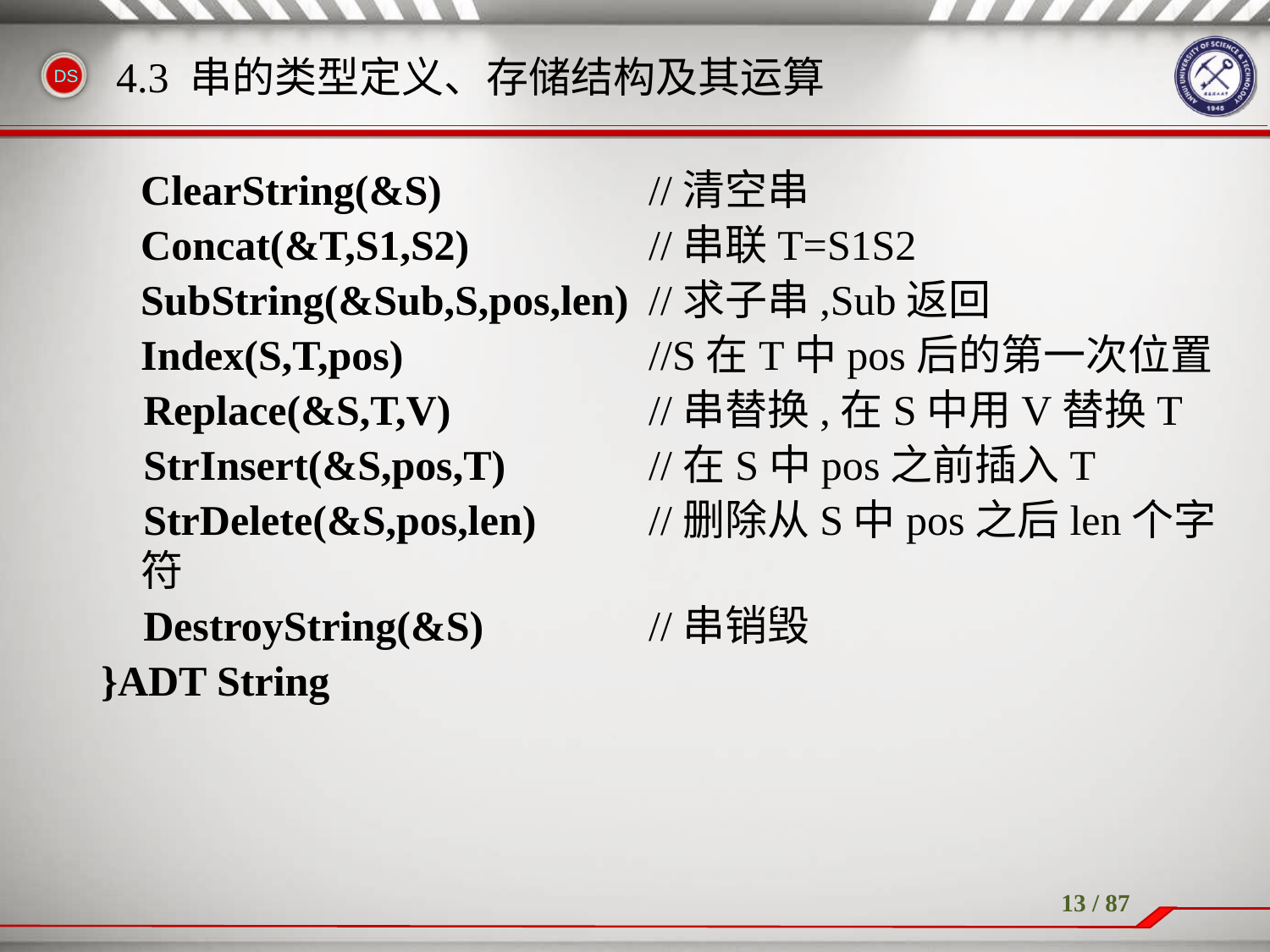

# 4.3 串的类型定义、存储结构及其运算
	ClearString(&S)		//清空串
	Concat(&T,S1,S2)		//串联T=S1S2
	SubString(&Sub,S,pos,len)	//求子串,Sub返回
	Index(S,T,pos)                     	//S在T中pos后的第一次位置
    Replace(&S,T,V)                	//串替换,在S中用V替换T
    StrInsert(&S,pos,T)            	//在S中pos之前插入T
    StrDelete(&S,pos,len)        	//删除从S中pos之后len个字符
    DestroyString(&S)             	//串销毁
}ADT String